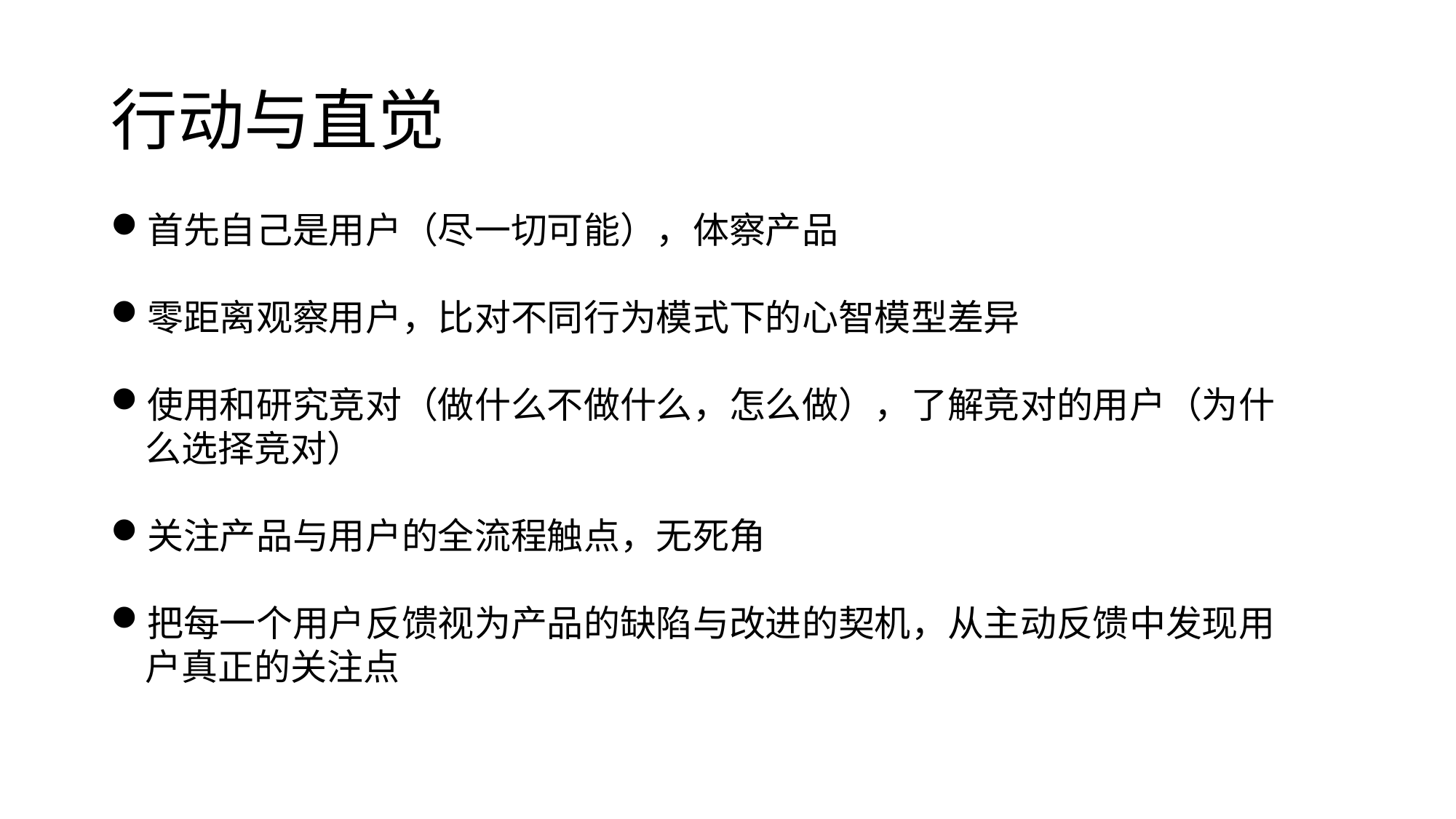

# 行动与直觉
首先自己是用户（尽一切可能），体察产品

零距离观察用户，比对不同行为模式下的心智模型差异

使用和研究竞对（做什么不做什么，怎么做），了解竞对的用户（为什么选择竞对）

关注产品与用户的全流程触点，无死角

把每一个用户反馈视为产品的缺陷与改进的契机，从主动反馈中发现用户真正的关注点